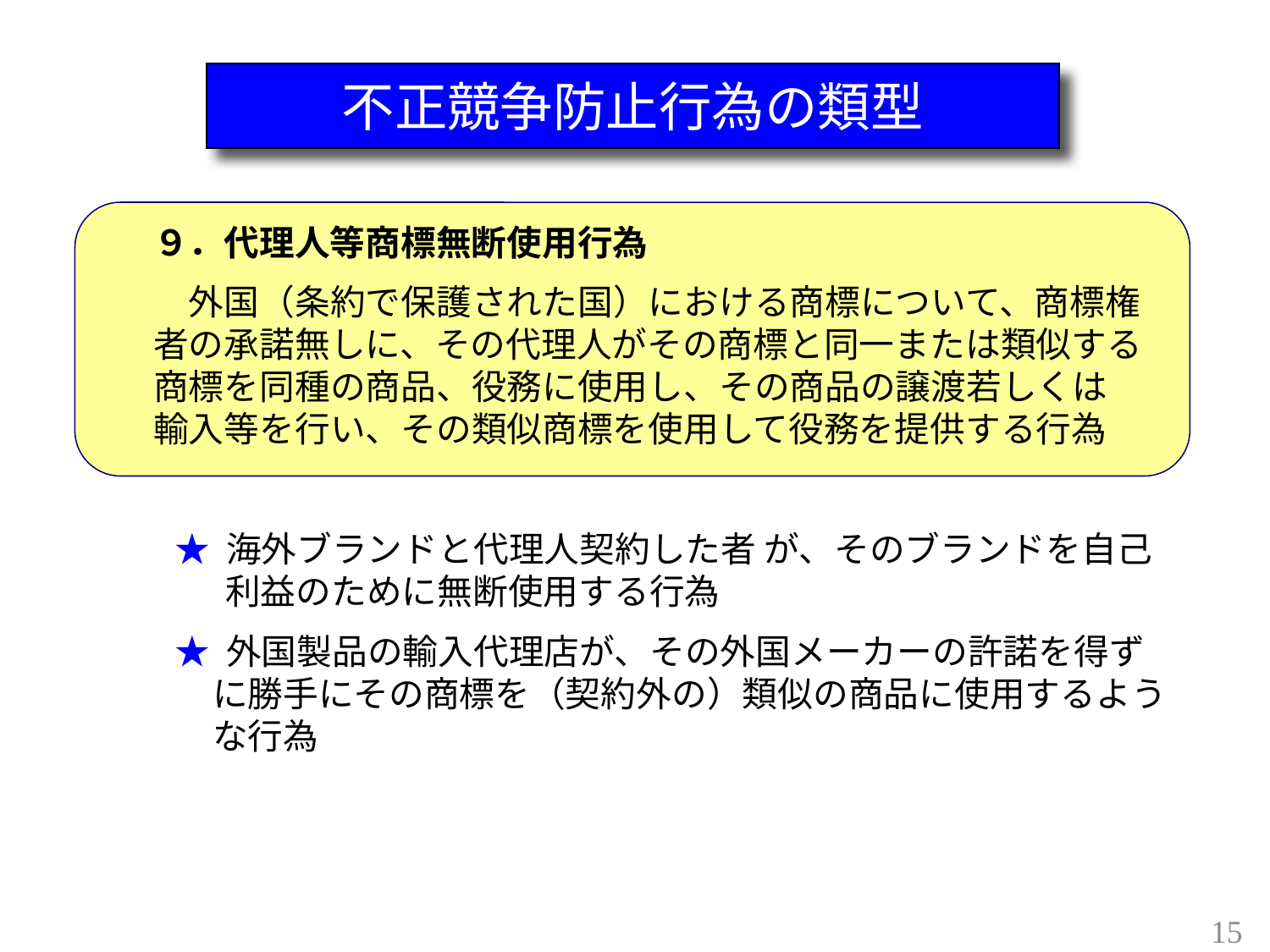

不正競争防止行為の類型

９．代理人等商標無断使用行為
　外国（条約で保護された国）における商標について、商標権者の承諾無しに、その代理人がその商標と同一または類似する商標を同種の商品、役務に使用し、その商品の譲渡若しくは輸入等を行い、その類似商標を使用して役務を提供する行為
★ 海外ブランドと代理人契約した者 が、そのブランドを自己利益のために無断使用する行為
★ 外国製品の輸入代理店が、その外国メーカーの許諾を得ずに勝手にその商標を（契約外の）類似の商品に使用するような行為
15